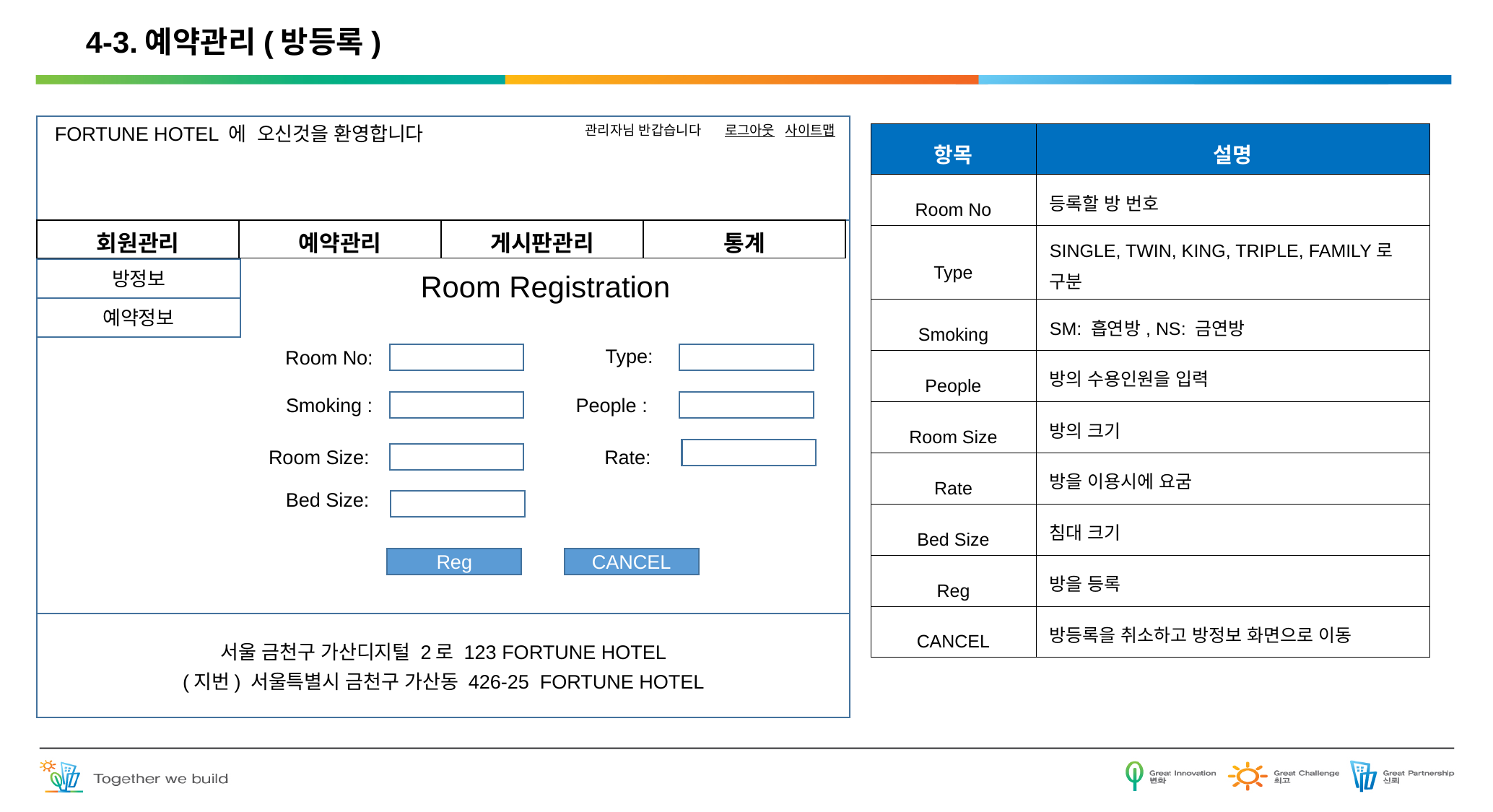

# 4-3.예약관리(방등록)
FORTUNE HOTEL 에  오신것을 환영합니다

관리자님 반갑습니다
로그아웃
사이트맵

| 항목 | 설명 |
| --- | --- |
| Room No | 등록할 방 번호 |
| Type | SINGLE, TWIN, KING, TRIPLE, FAMILY로 구분 |
| Smoking | SM: 흡연방, NS: 금연방 |
| People | 방의 수용인원을 입력 |
| Room Size | 방의 크기 |
| Rate | 방을 이용시에 요굼 |
| Bed Size | 침대 크기 |
| Reg | 방을 등록 |
| CANCEL | 방등록을 취소하고 방정보 화면으로 이동 |
| 회원관리 | 예약관리 | 게시판관리 | 통계 |
| --- | --- | --- | --- |
방정보
Room Registration
예약정보
Type:
Room No:

Smoking :
People :

Room Size:
Rate:

Bed Size:

Reg
CANCEL

서울 금천구 가산디지털 2로 123 FORTUNE HOTEL
(지번) 서울특별시 금천구 가산동 426-25  FORTUNE HOTEL